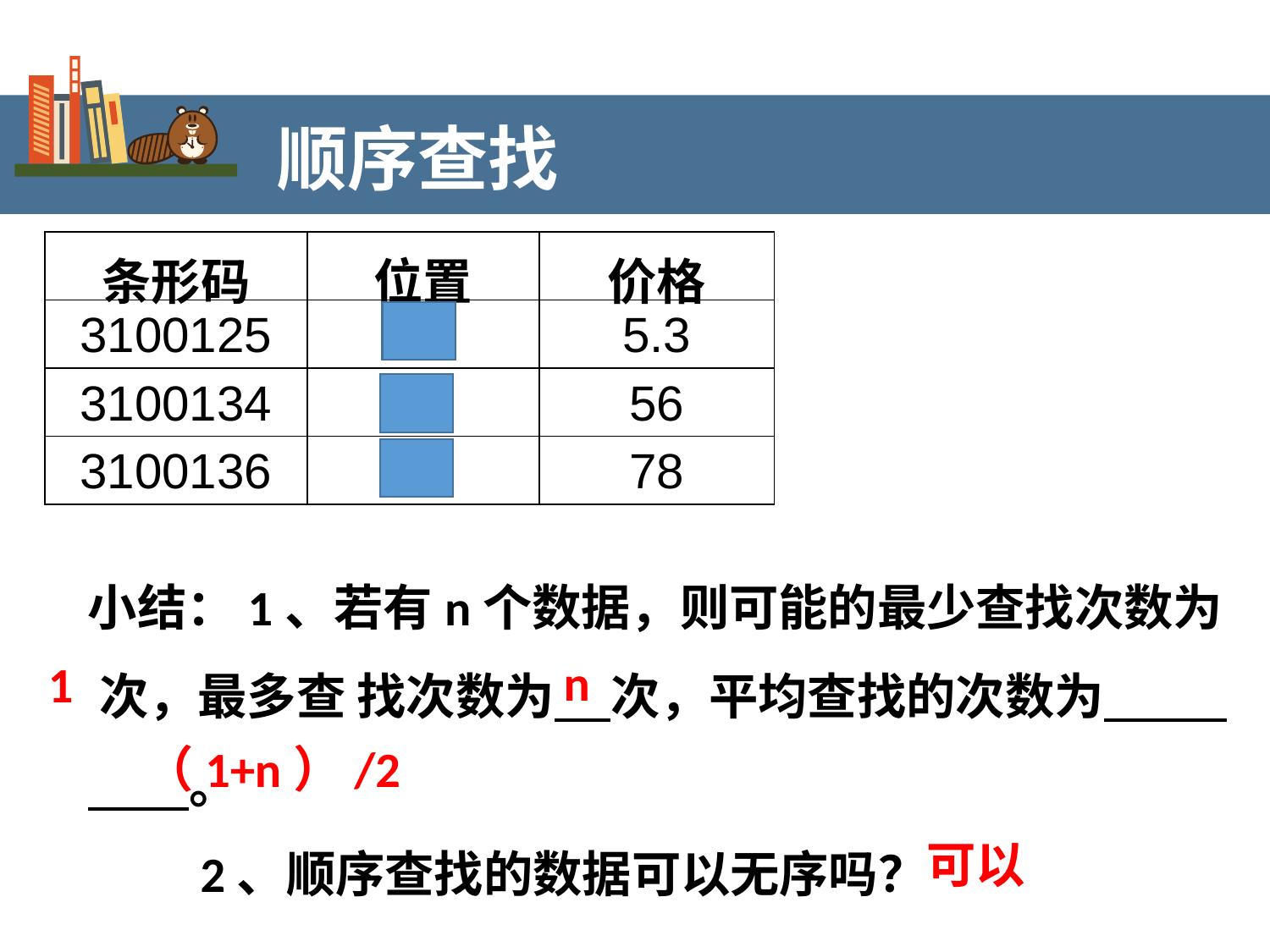

PART 1

顺序查找
| 条形码 | 位置 | 价格 |
| --- | --- | --- |
| 3100125 | 1 | 5.3 |
| 3100134 | 8 | 56 |
| 3100136 | 16 | 78 |

小结：1、若有n个数据，则可能的最少查找次数为  次，最多查 找次数为     次，平均查找的次数为                     。
          2、顺序查找的数据可以无序吗？

n
1
（1+n）/2
可以